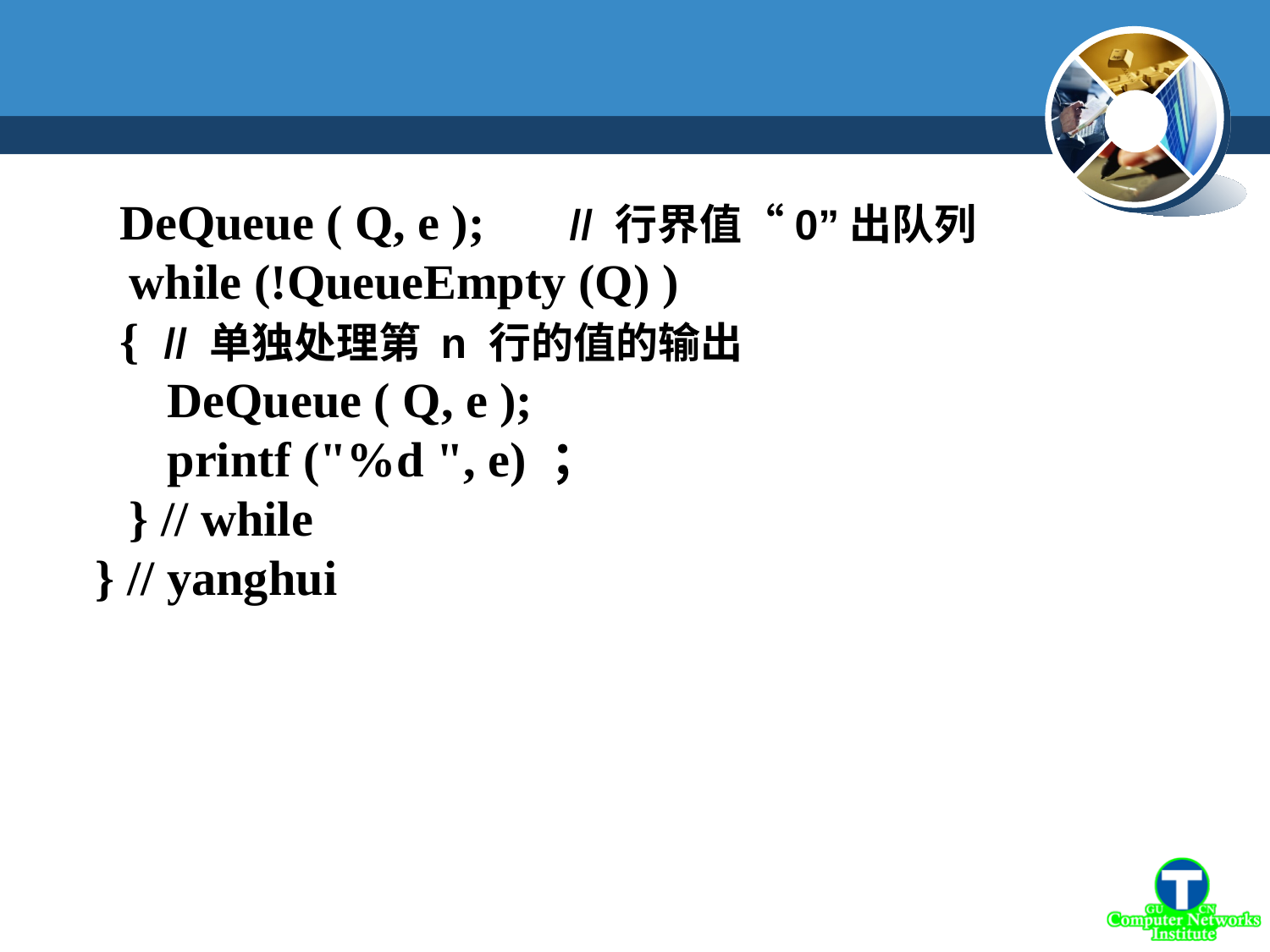

DeQueue ( Q, e );　 // 行界值“0”出队列
  while (!QueueEmpty (Q) )
  {  // 单独处理第 n 行的值的输出
　 DeQueue ( Q, e );
　 printf ("%d ", e) ；
  } // while
} // yanghui